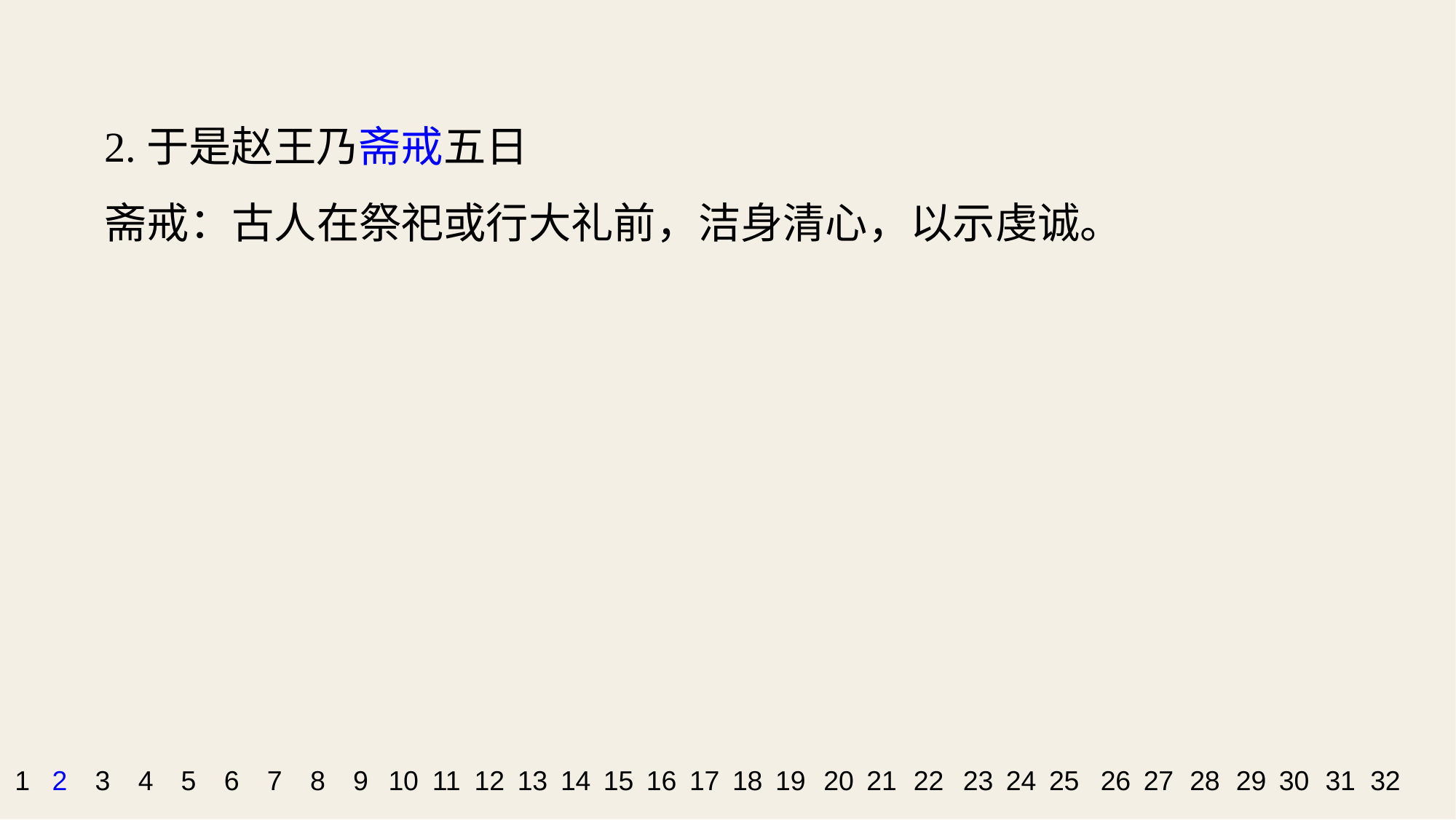

2.于是赵王乃斋戒五日
斋戒：古人在祭祀或行大礼前，洁身清心，以示虔诚。
1
2
3
4
5
6
7
8
9
10
11
12
13
14
15
16
17
18
19
20
21
22
23
24
25
26
27
28
29
30
31
32